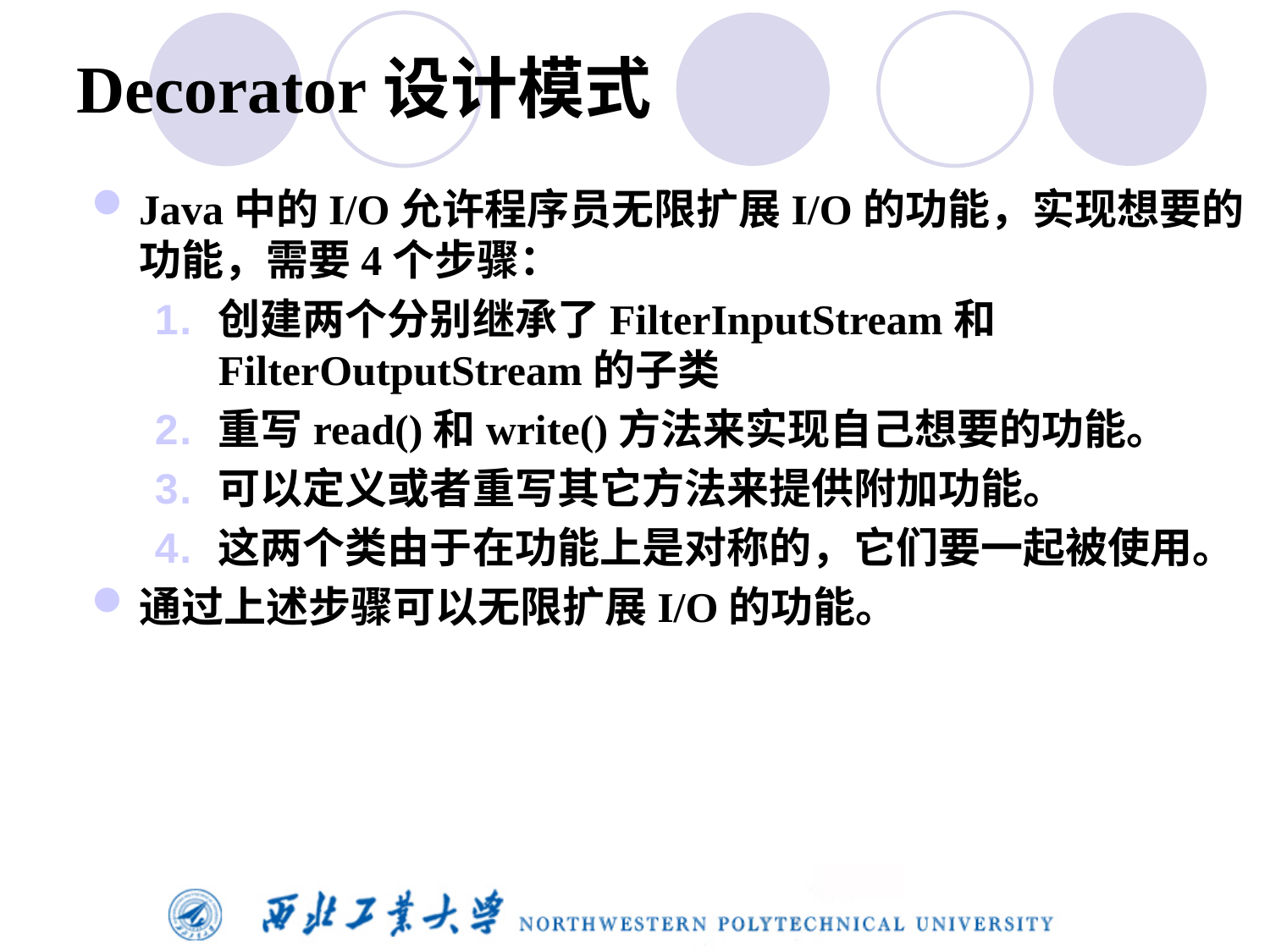

# Decorator设计模式
Java中的I/O允许程序员无限扩展I/O的功能，实现想要的功能，需要4个步骤：
创建两个分别继承了FilterInputStream和 FilterOutputStream的子类
重写read()和write()方法来实现自己想要的功能。
可以定义或者重写其它方法来提供附加功能。
这两个类由于在功能上是对称的，它们要一起被使用。
通过上述步骤可以无限扩展I/O的功能。